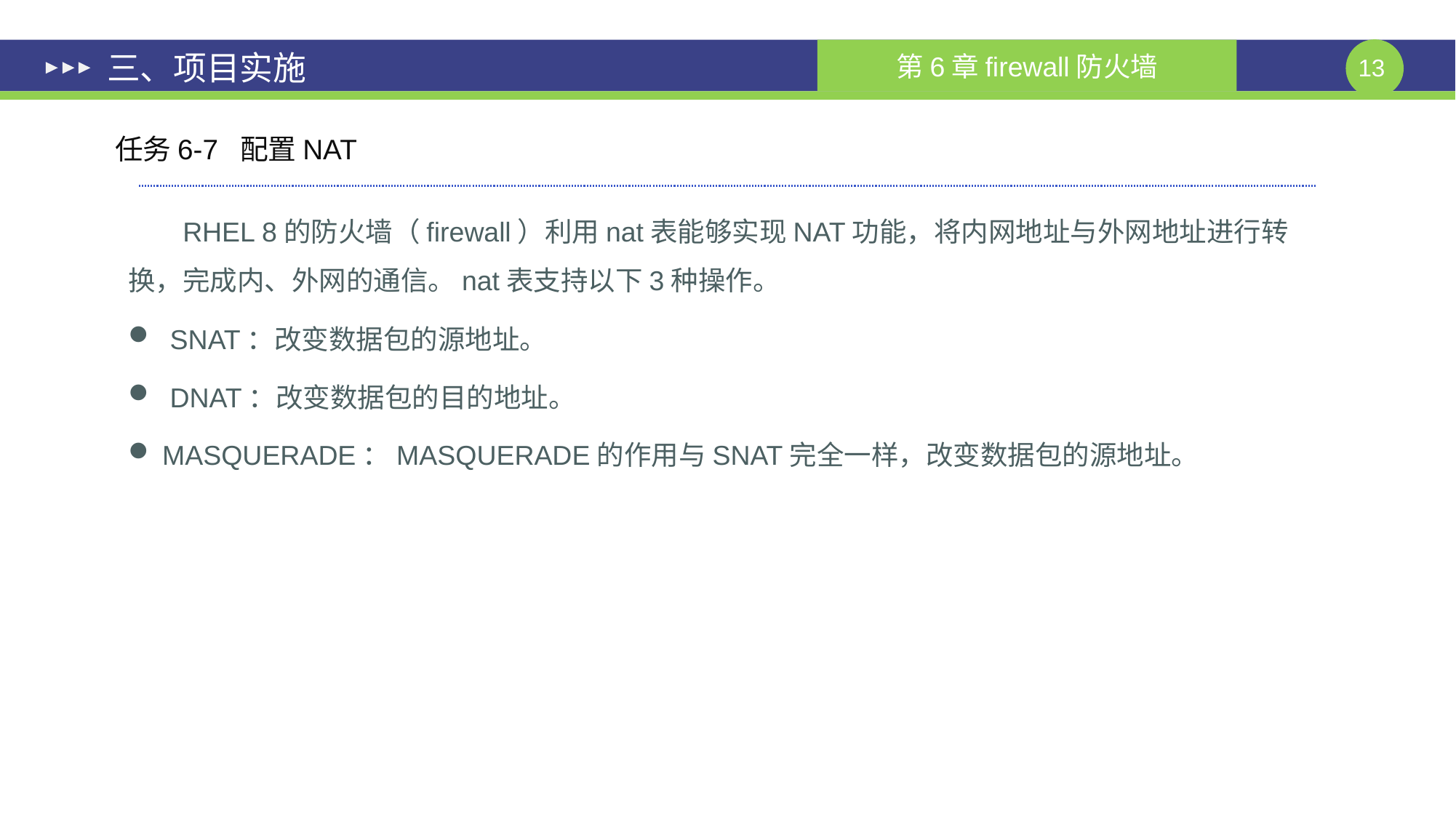

# 三、项目实施
任务6-7  配置NAT

RHEL 8的防火墙（firewall）利用nat表能够实现NAT功能，将内网地址与外网地址进行转换，完成内、外网的通信。nat表支持以下3种操作。
 SNAT：改变数据包的源地址。
 DNAT：改变数据包的目的地址。
MASQUERADE：MASQUERADE的作用与SNAT完全一样，改变数据包的源地址。